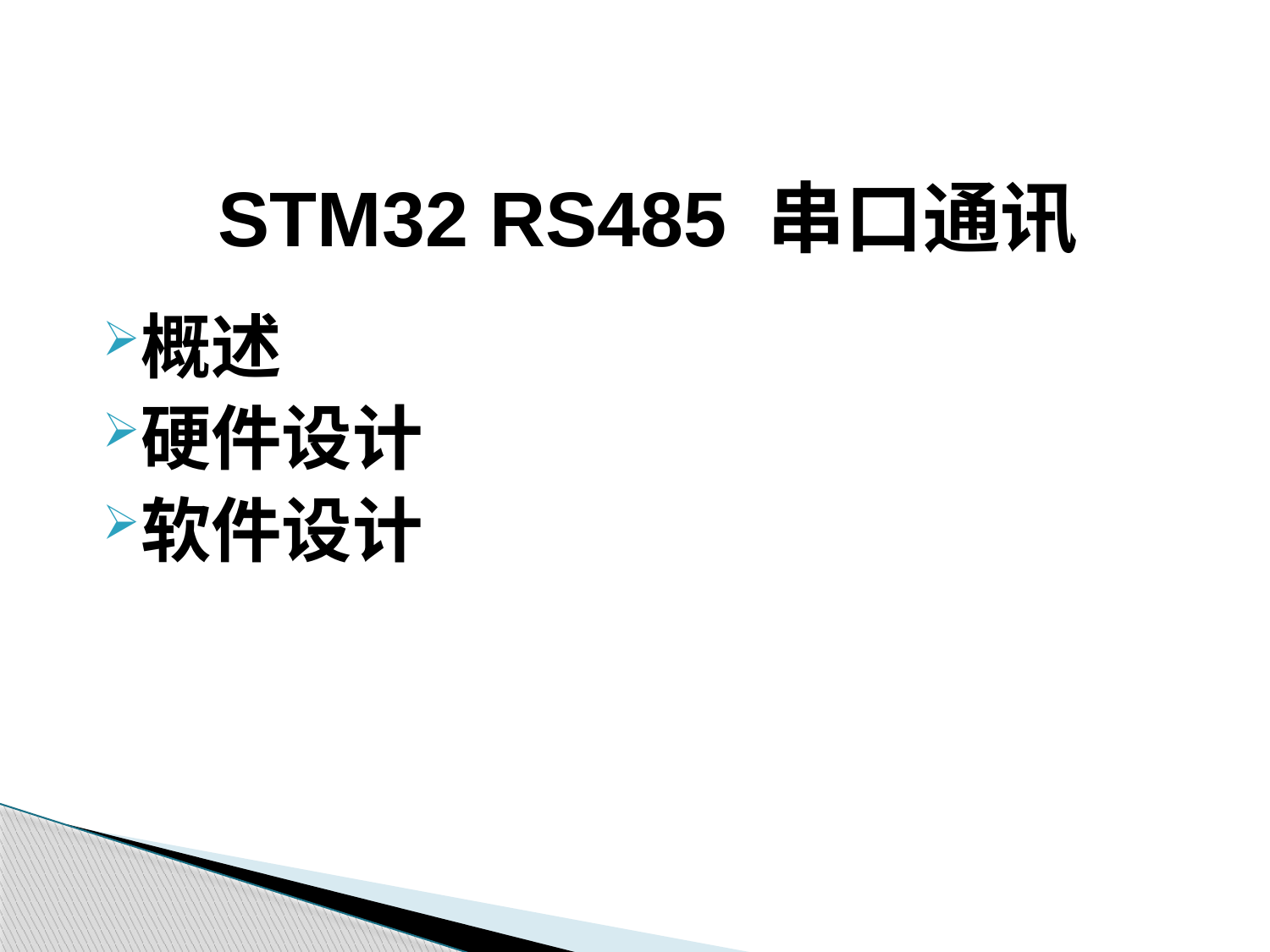

# STM32 RS485 串口通讯
概述
硬件设计
软件设计